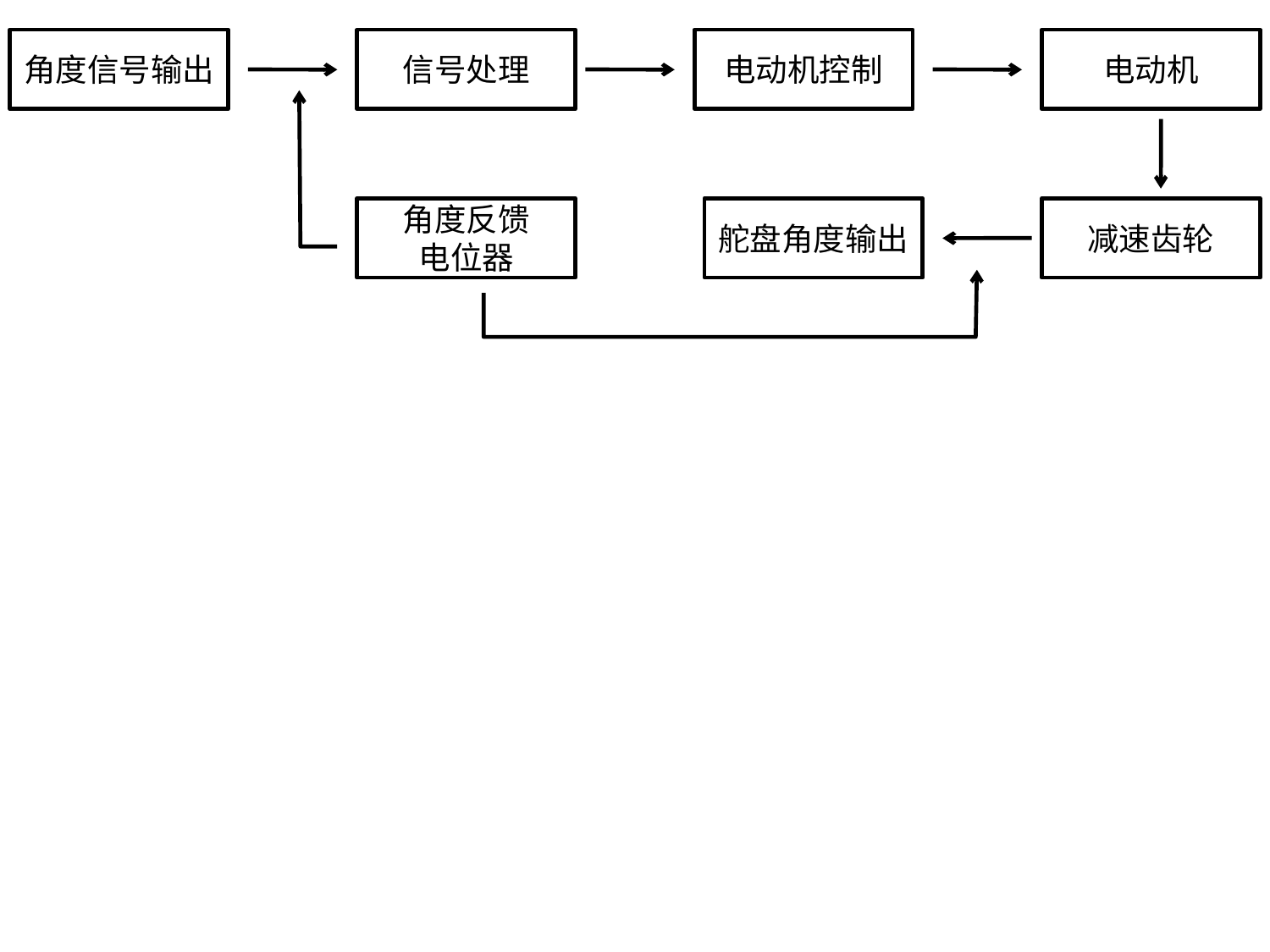

角度信号输出
信号处理
电动机控制
电动机

角度反馈
电位器
舵盘角度输出
减速齿轮